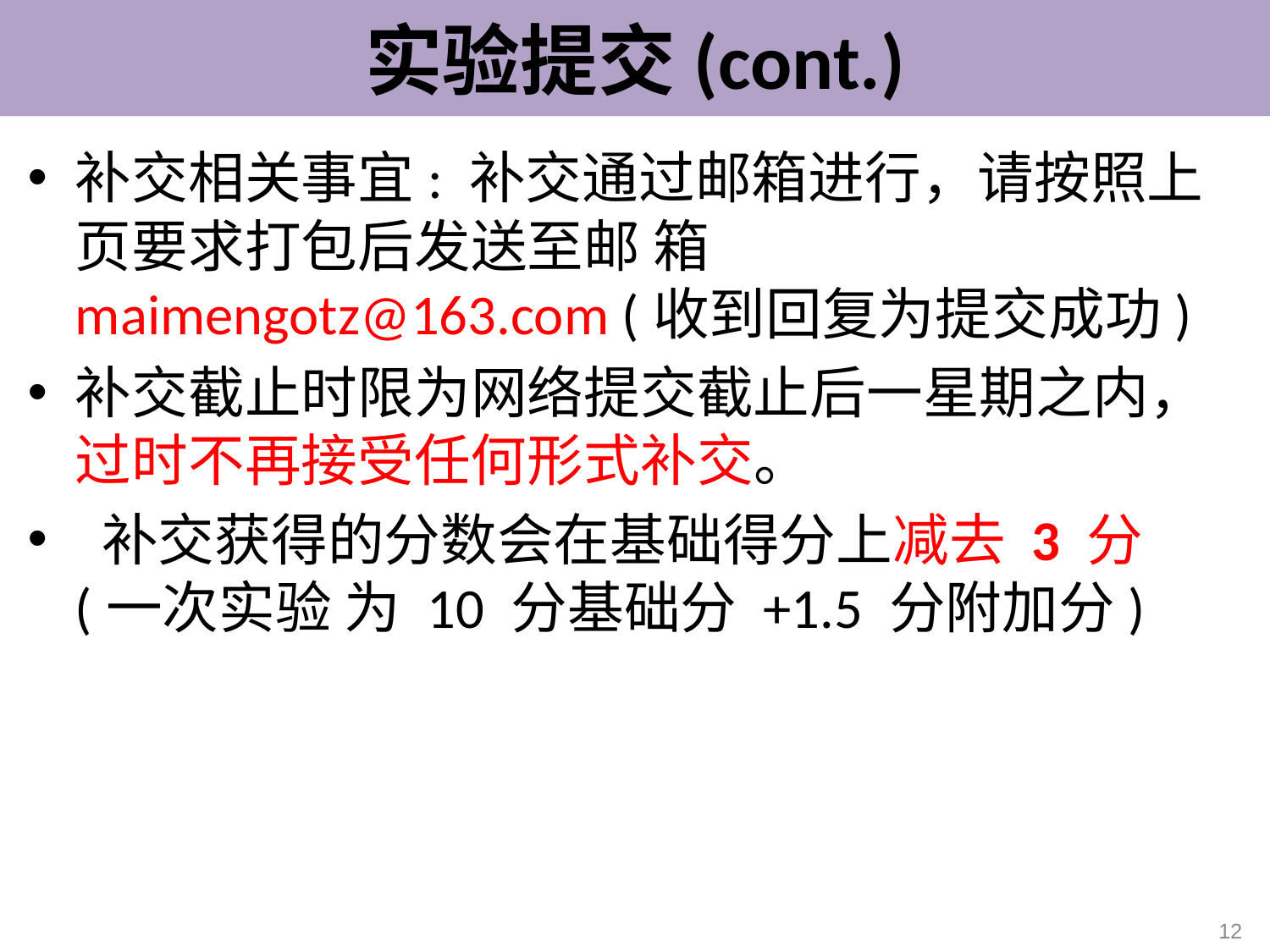

# 实验提交(cont.)
补交相关事宜: 补交通过邮箱进行，请按照上页要求打包后发送至邮 箱 maimengotz@163.com (收到回复为提交成功)
补交截止时限为网络提交截止后一星期之内，过时不再接受任何形式补交。
 补交获得的分数会在基础得分上减去 3 分(一次实验 为 10 分基础分 +1.5 分附加分)

12